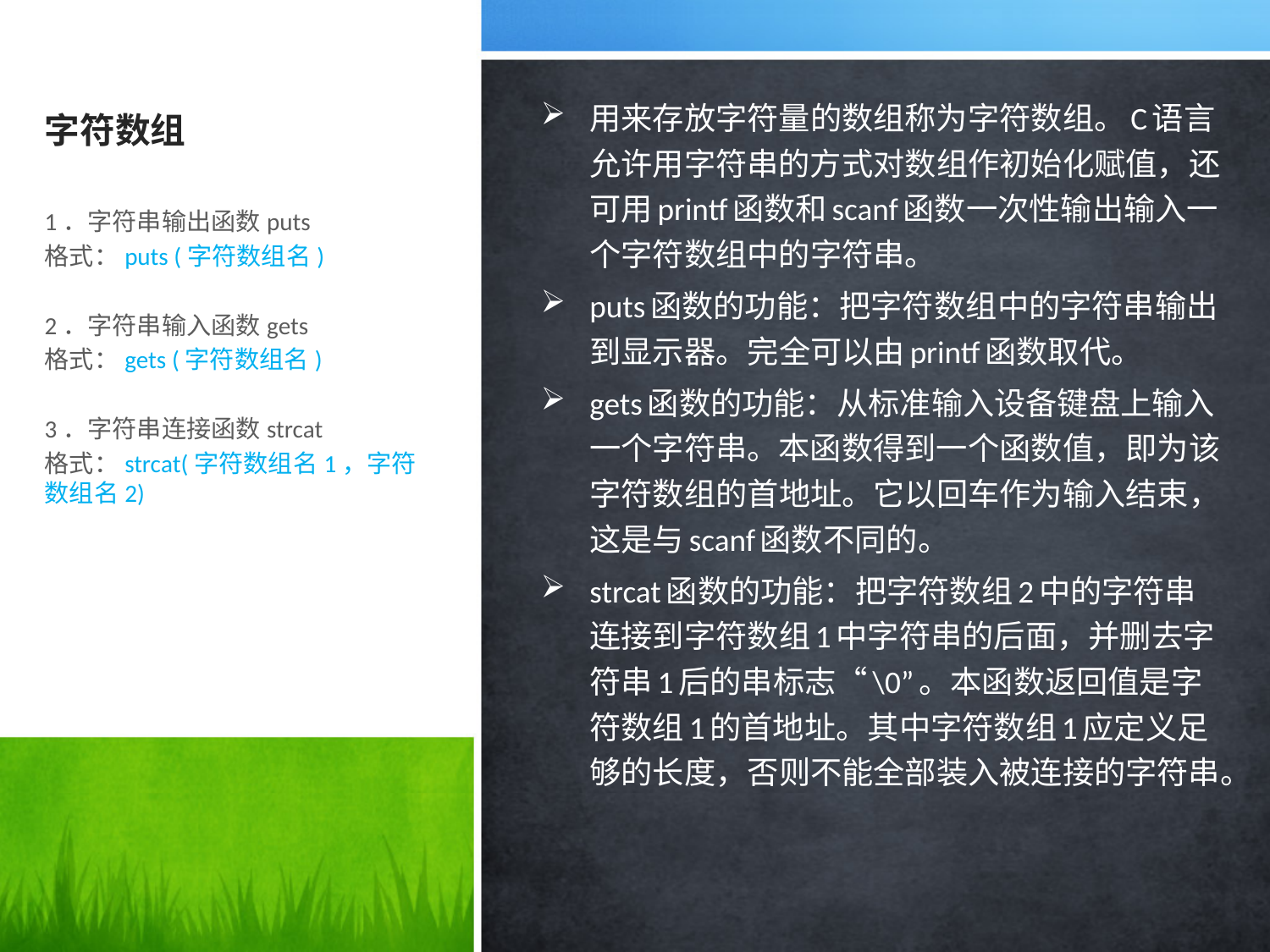

# 字符数组
用来存放字符量的数组称为字符数组。C语言允许用字符串的方式对数组作初始化赋值，还可用printf函数和scanf函数一次性输出输入一个字符数组中的字符串。
puts函数的功能：把字符数组中的字符串输出到显示器。完全可以由printf函数取代。
gets函数的功能：从标准输入设备键盘上输入一个字符串。本函数得到一个函数值，即为该字符数组的首地址。它以回车作为输入结束，这是与scanf函数不同的。
strcat函数的功能：把字符数组2中的字符串连接到字符数组1中字符串的后面，并删去字符串1后的串标志“\0”。本函数返回值是字符数组1的首地址。其中字符数组1应定义足够的长度，否则不能全部装入被连接的字符串。

1．字符串输出函数puts
格式：puts (字符数组名)

2．字符串输入函数gets
格式：gets (字符数组名)

3．字符串连接函数strcat
格式：strcat(字符数组名1，字符数组名2)